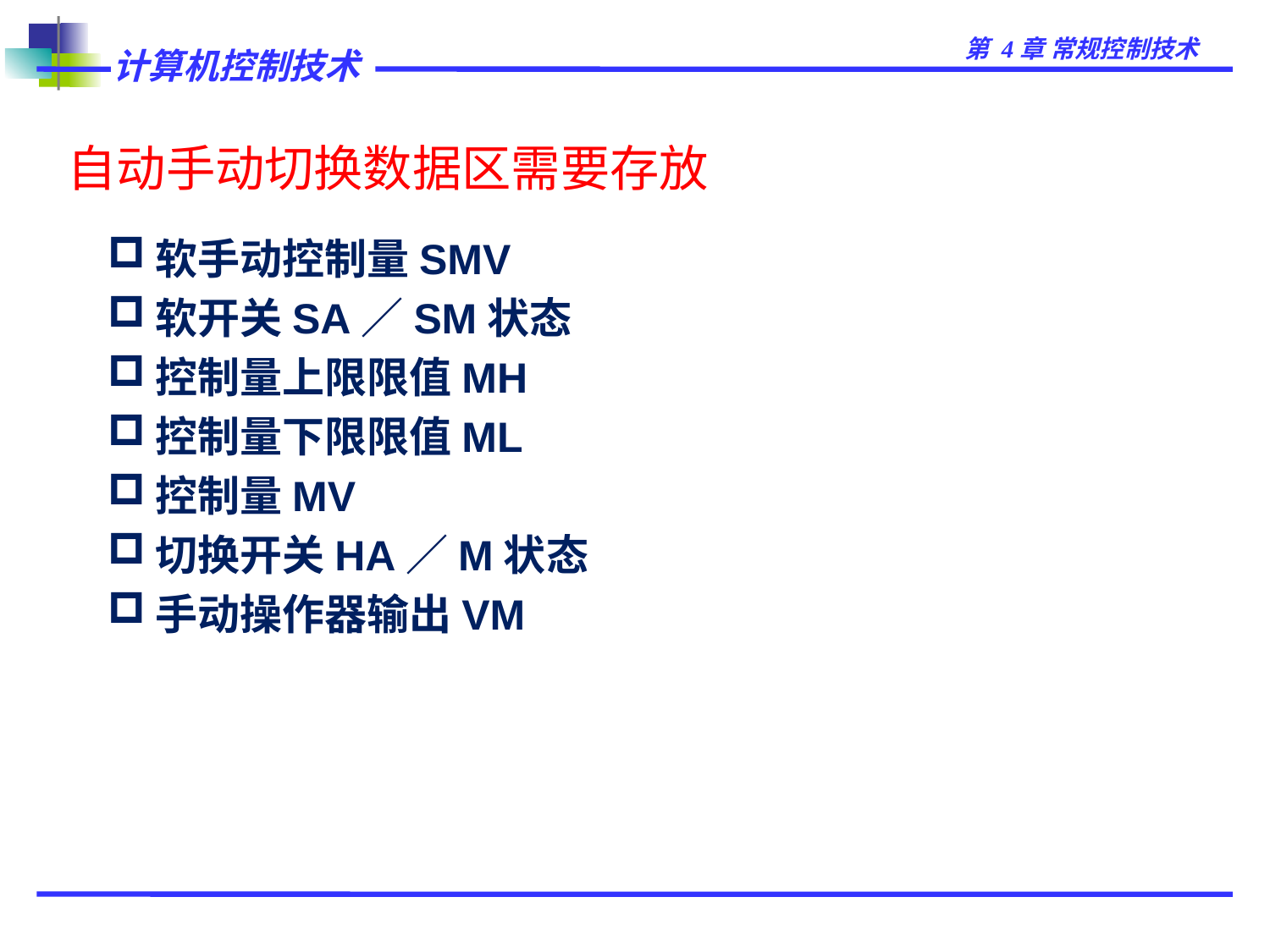

# 自动手动切换数据区需要存放
软手动控制量SMV
软开关SA／SM状态
控制量上限限值MH
控制量下限限值ML
控制量MV
切换开关HA／M状态
手动操作器输出VM